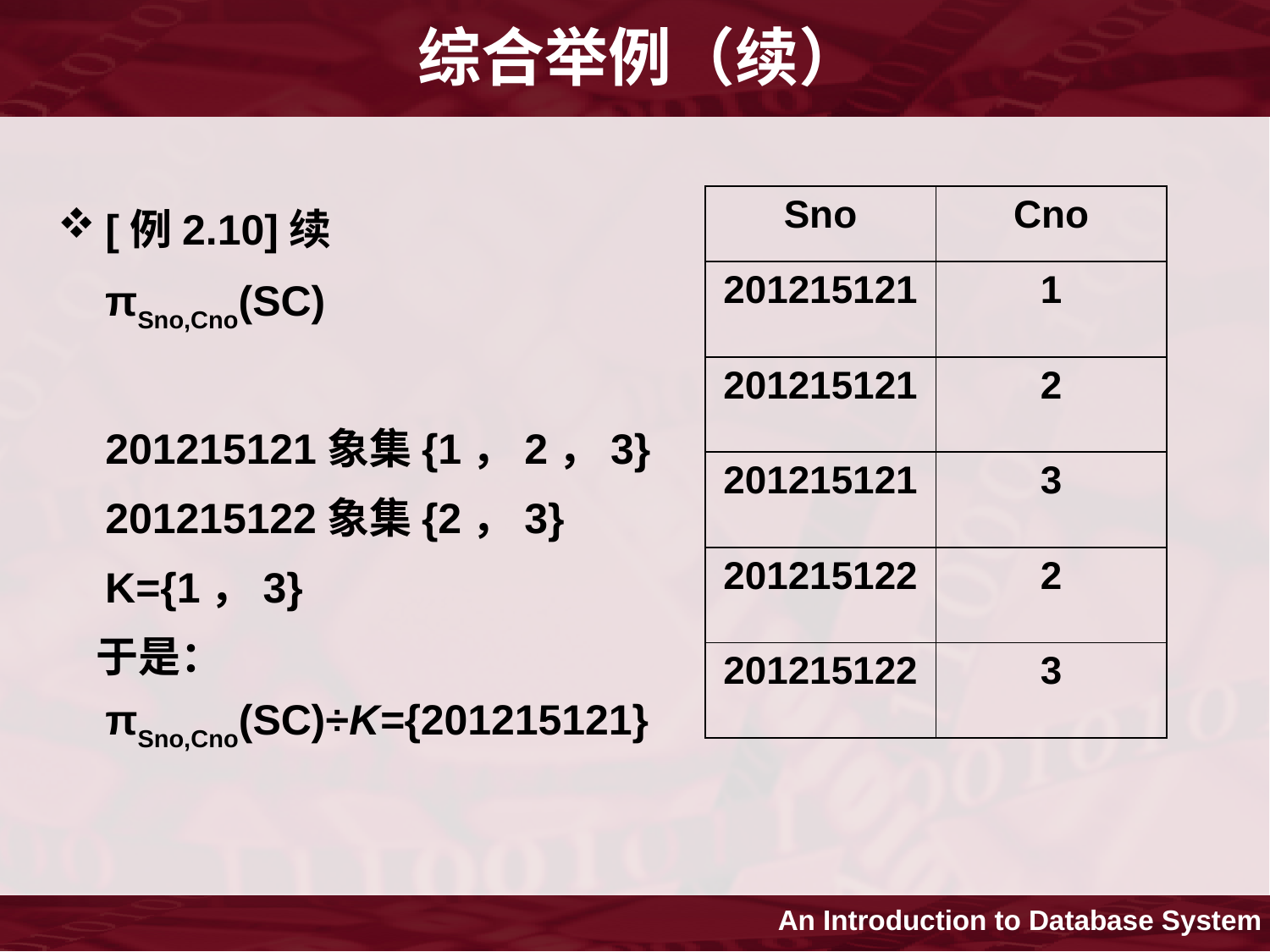

# 综合举例（续）
[例2.10]续
    πSno,Cno(SC)

	201215121象集{1，2，3}
	201215122象集{2，3}
    K={1，3}
   于是：πSno,Cno(SC)÷K={201215121}
| Sno | Cno |
| --- | --- |
| 201215121 | 1 |
| 201215121 | 2 |
| 201215121 | 3 |
| 201215122 | 2 |
| 201215122 | 3 |